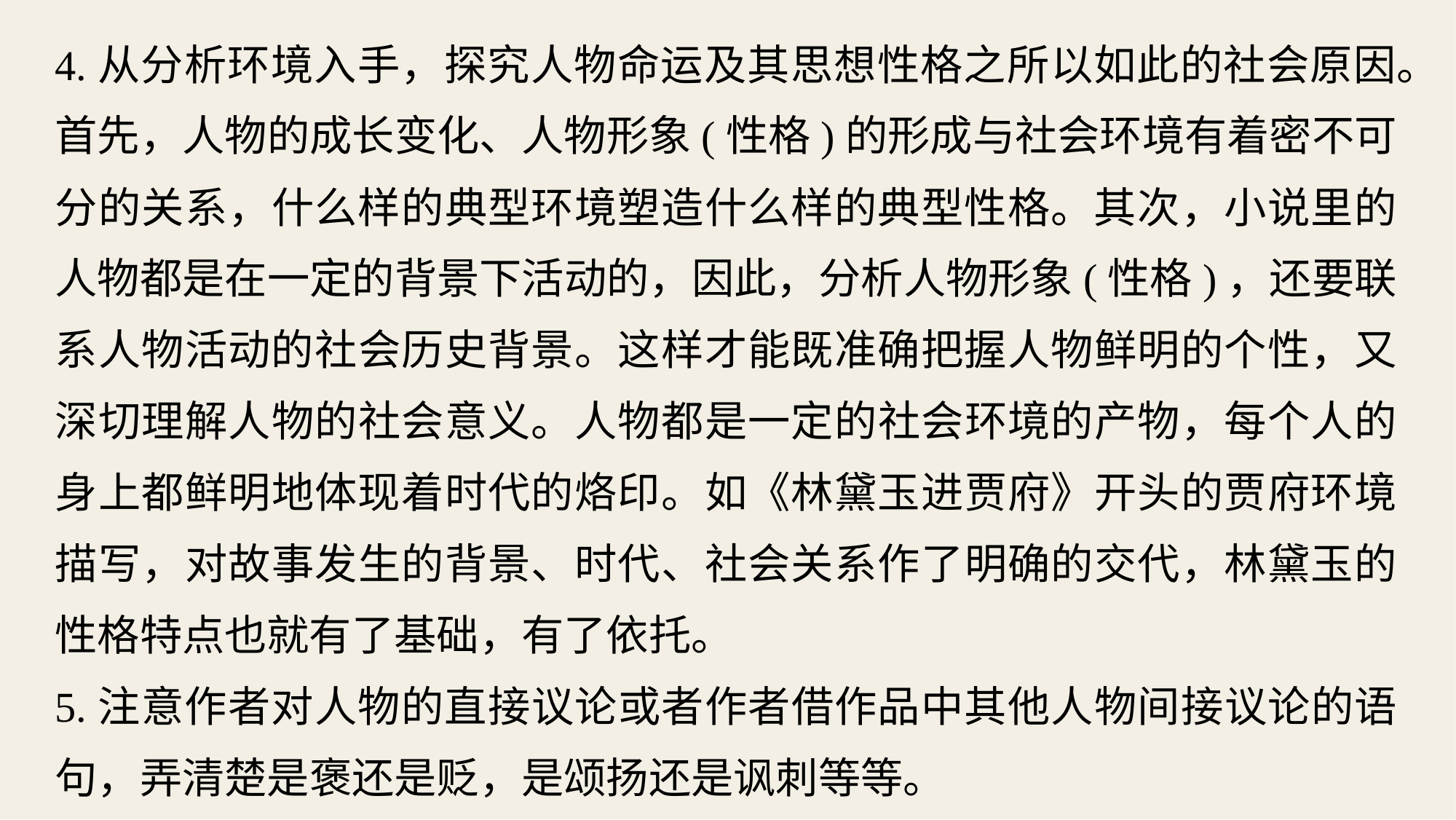

4.从分析环境入手，探究人物命运及其思想性格之所以如此的社会原因。首先，人物的成长变化、人物形象(性格)的形成与社会环境有着密不可分的关系，什么样的典型环境塑造什么样的典型性格。其次，小说里的人物都是在一定的背景下活动的，因此，分析人物形象(性格)，还要联系人物活动的社会历史背景。这样才能既准确把握人物鲜明的个性，又深切理解人物的社会意义。人物都是一定的社会环境的产物，每个人的身上都鲜明地体现着时代的烙印。如《林黛玉进贾府》开头的贾府环境描写，对故事发生的背景、时代、社会关系作了明确的交代，林黛玉的性格特点也就有了基础，有了依托。
5.注意作者对人物的直接议论或者作者借作品中其他人物间接议论的语句，弄清楚是褒还是贬，是颂扬还是讽刺等等。